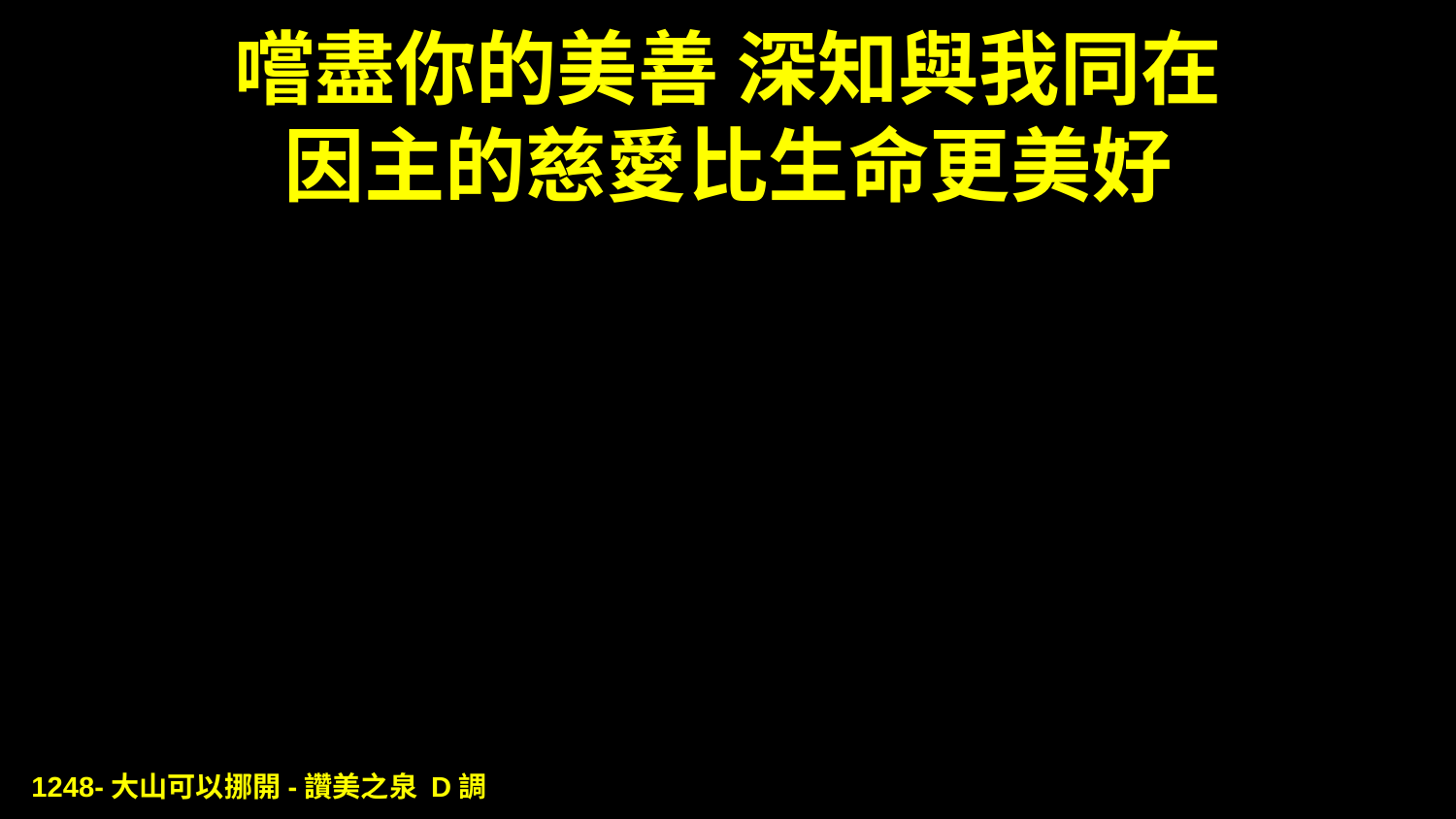

# 嚐盡你的美善 深知與我同在 因主的慈愛比生命更美好
1248-大山可以挪開-讚美之泉 D調